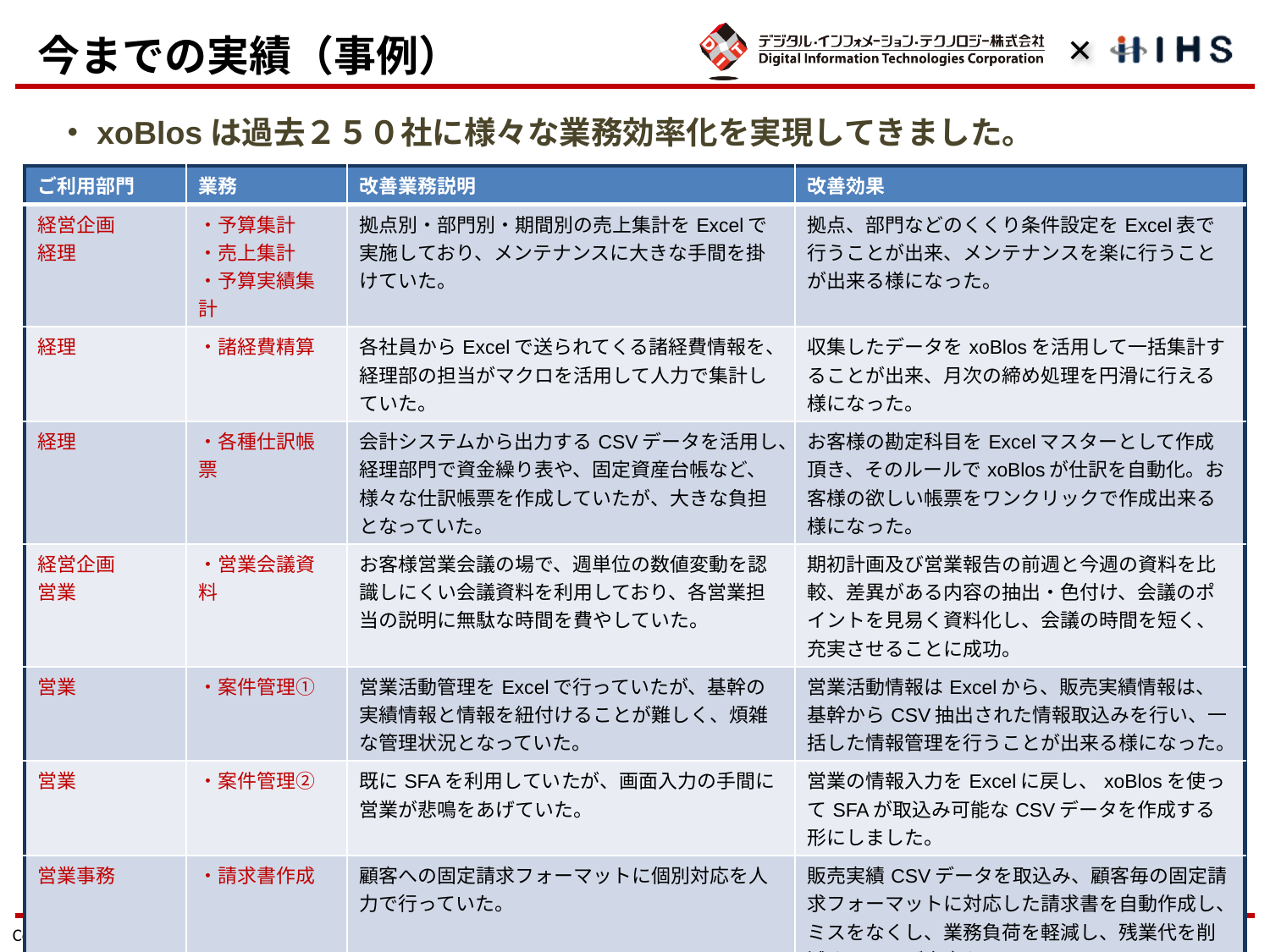

今までの実績（事例）
・xoBlosは過去２５０社に様々な業務効率化を実現してきました。
| ご利用部門 | 業務 | 改善業務説明 | 改善効果 |
| --- | --- | --- | --- |
| 経営企画 経理 | ・予算集計 ・売上集計 ・予算実績集計 | 拠点別・部門別・期間別の売上集計をExcelで実施しており、メンテナンスに大きな手間を掛けていた。 | 拠点、部門などのくくり条件設定をExcel表で行うことが出来、メンテナンスを楽に行うことが出来る様になった。 |
| 経理 | ・諸経費精算 | 各社員からExcelで送られてくる諸経費情報を、経理部の担当がマクロを活用して人力で集計していた。 | 収集したデータをxoBlosを活用して一括集計することが出来、月次の締め処理を円滑に行える様になった。 |
| 経理 | ・各種仕訳帳票 | 会計システムから出力するCSVデータを活用し、経理部門で資金繰り表や、固定資産台帳など、様々な仕訳帳票を作成していたが、大きな負担となっていた。 | お客様の勘定科目をExcelマスターとして作成頂き、そのルールでxoBlosが仕訳を自動化。お客様の欲しい帳票をワンクリックで作成出来る様になった。 |
| 経営企画 営業 | ・営業会議資料 | お客様営業会議の場で、週単位の数値変動を認識しにくい会議資料を利用しており、各営業担当の説明に無駄な時間を費やしていた。 | 期初計画及び営業報告の前週と今週の資料を比較、差異がある内容の抽出・色付け、会議のポイントを見易く資料化し、会議の時間を短く、充実させることに成功。 |
| 営業 | ・案件管理① | 営業活動管理をExcelで行っていたが、基幹の実績情報と情報を紐付けることが難しく、煩雑な管理状況となっていた。 | 営業活動情報はExcelから、販売実績情報は、基幹からCSV抽出された情報取込みを行い、一括した情報管理を行うことが出来る様になった。 |
| 営業 | ・案件管理② | 既にSFAを利用していたが、画面入力の手間に営業が悲鳴をあげていた。 | 営業の情報入力をExcelに戻し、xoBlosを使ってSFAが取込み可能なCSVデータを作成する形にしました。 |
| 営業事務 | ・請求書作成 | 顧客への固定請求フォーマットに個別対応を人力で行っていた。 | 販売実績CSVデータを取込み、顧客毎の固定請求フォーマットに対応した請求書を自動作成し、ミスをなくし、業務負荷を軽減し、残業代を削減することが出来た。 |
| 人事 | ・スキルアンケート | 社員のスキル情報を取得して見える化するために、人力で集計作業を行っていた。 | スキルアンケートをExcelで行い、取得した情報を抽出し、全社、部門毎、地域、役職、年齢それぞれの条件集計を行うことが出来る様になった。 |
| 人事 | ・勤怠管理 | タイムカードの情報を人事部がデータ化していた | 勤怠情報をExcelで集め、集計を自動化した。同時に人事システムへのCSV取込みデータを作成し、作業時間の単出、正確なデータ作成を実現しました。 |
10